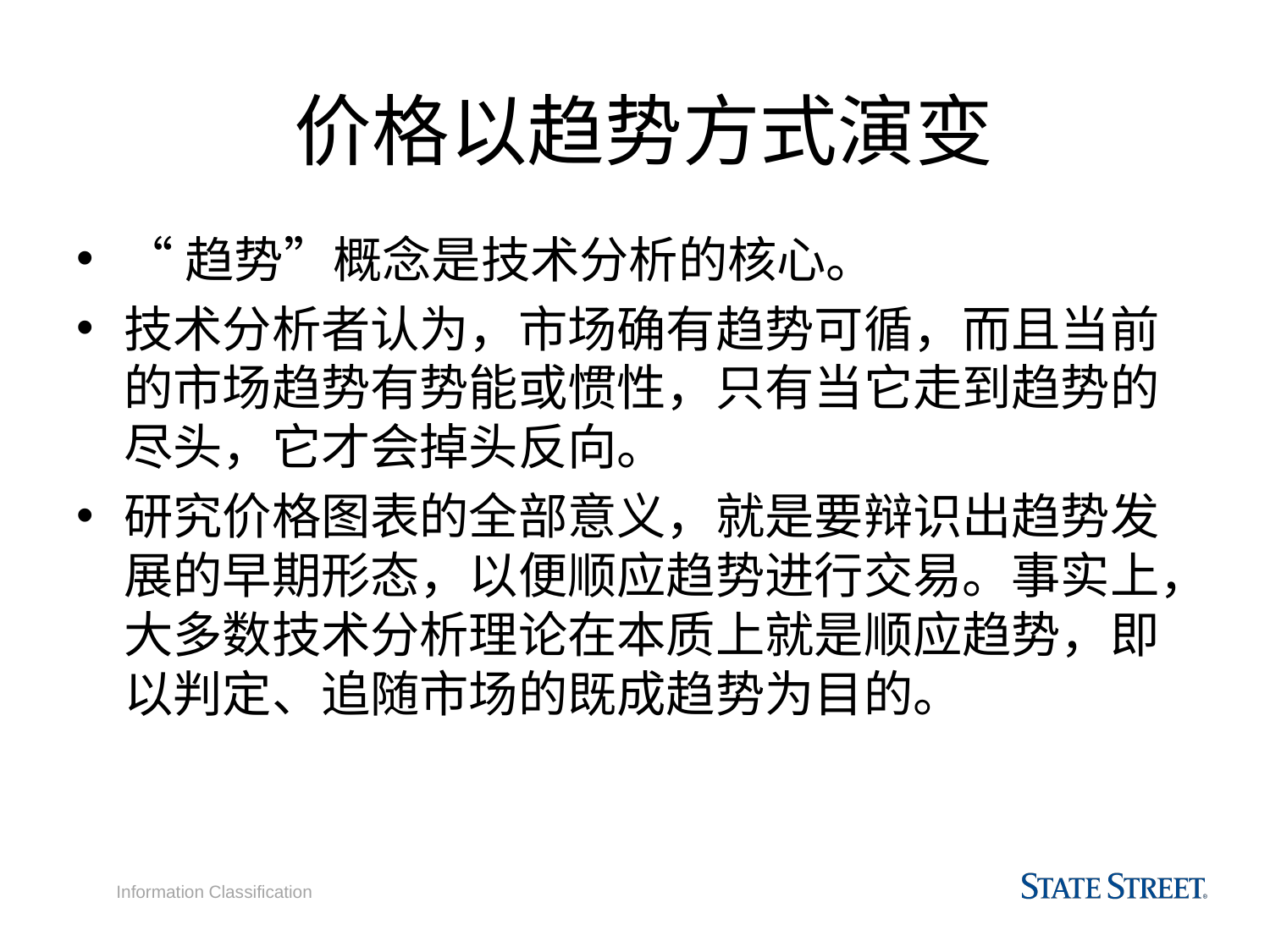

# 价格以趋势方式演变
“趋势”概念是技术分析的核心。
技术分析者认为，市场确有趋势可循，而且当前的市场趋势有势能或惯性，只有当它走到趋势的尽头，它才会掉头反向。
研究价格图表的全部意义，就是要辩识出趋势发展的早期形态，以便顺应趋势进行交易。事实上，大多数技术分析理论在本质上就是顺应趋势，即以判定、追随市场的既成趋势为目的。